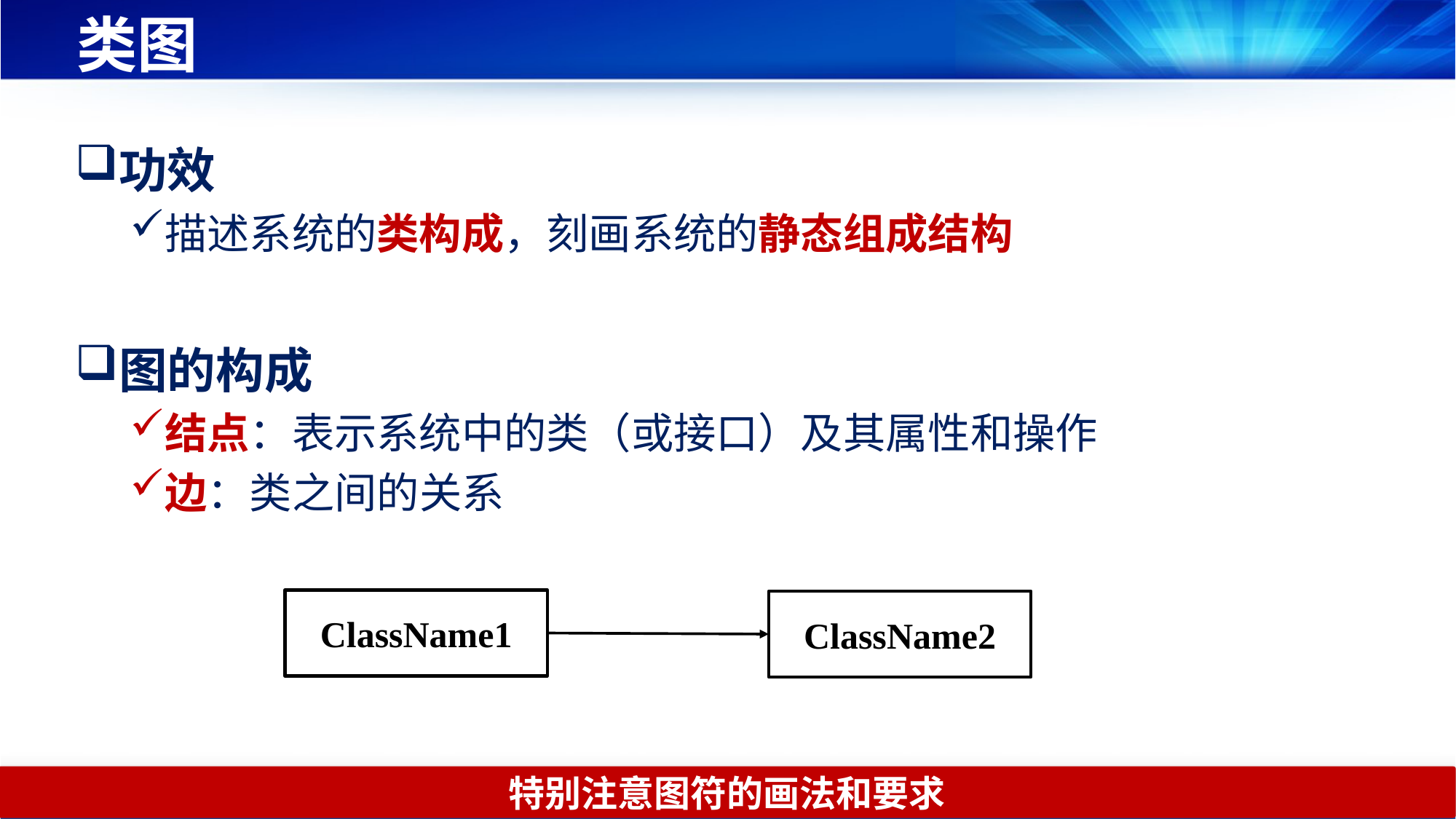

# 类图
功效
描述系统的类构成，刻画系统的静态组成结构

图的构成
结点：表示系统中的类（或接口）及其属性和操作
边：类之间的关系
ClassName1
ClassName2
特别注意图符的画法和要求